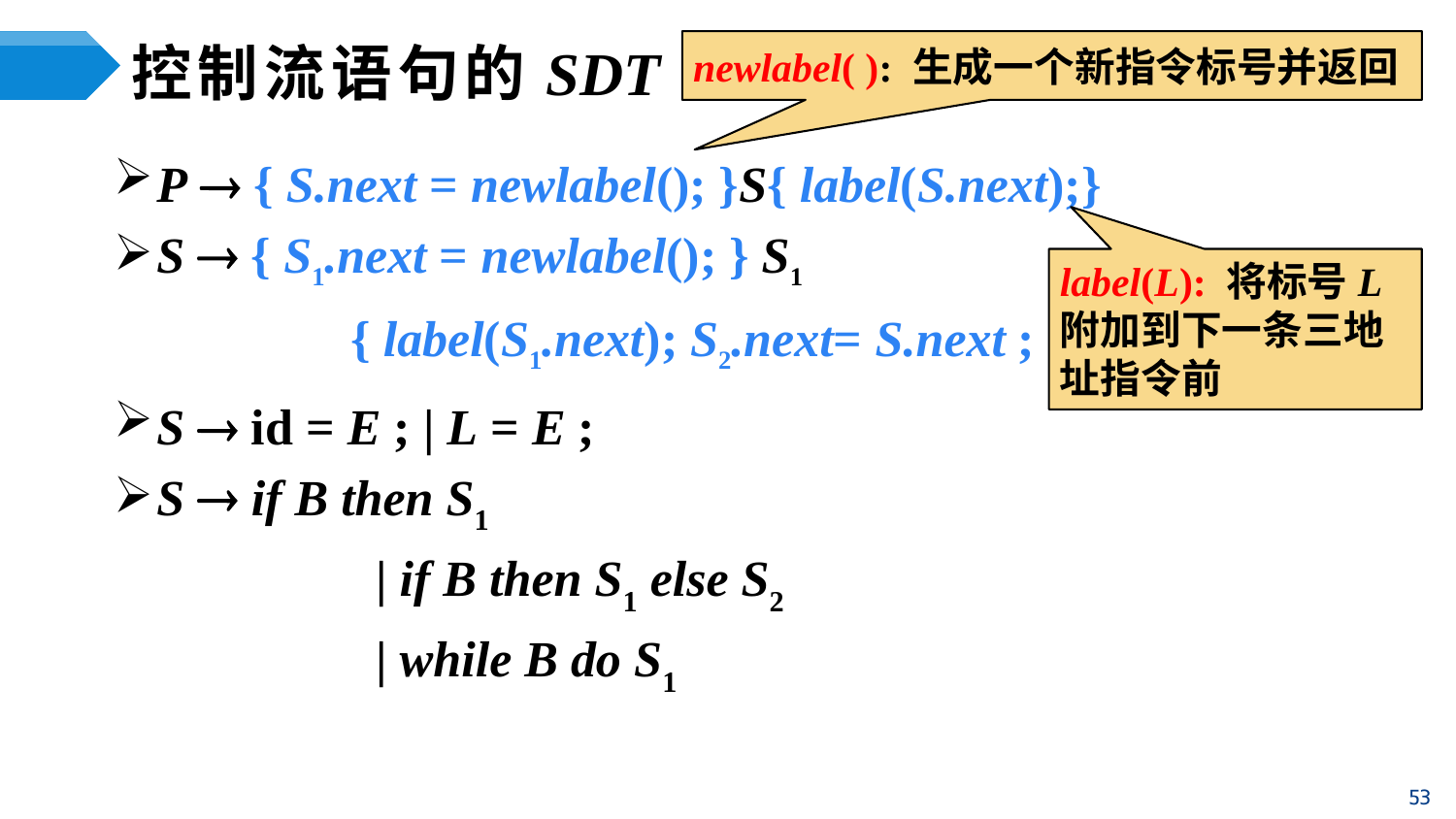

newlabel( ): 生成一个新指令标号并返回
# 控制流语句的SDT
P → { S.next = newlabel(); }S{ label(S.next);}
S → { S1.next = newlabel(); } S1
		{ label(S1.next); S2.next= S.next ; } S2
S → id = E ; | L = E ;
S → if B then S1
		  | if B then S1 else S2
		  | while B do S1
label(L): 将标号L附加到下一条三地址指令前
53